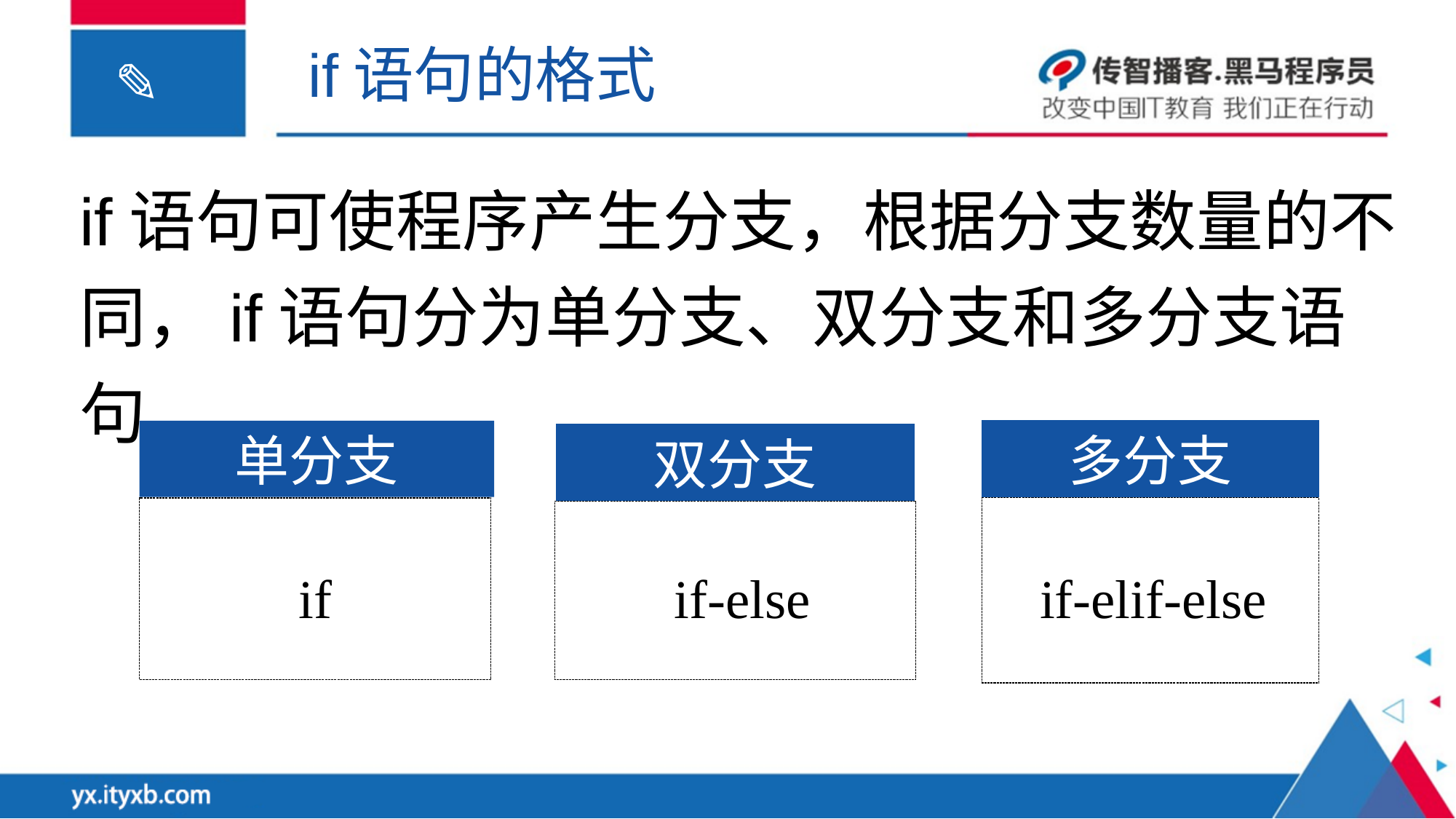

if语句的格式
if语句可使程序产生分支，根据分支数量的不同，if语句分为单分支、双分支和多分支语句。
单分支
多分支
双分支

if-elif-else
if
if-else